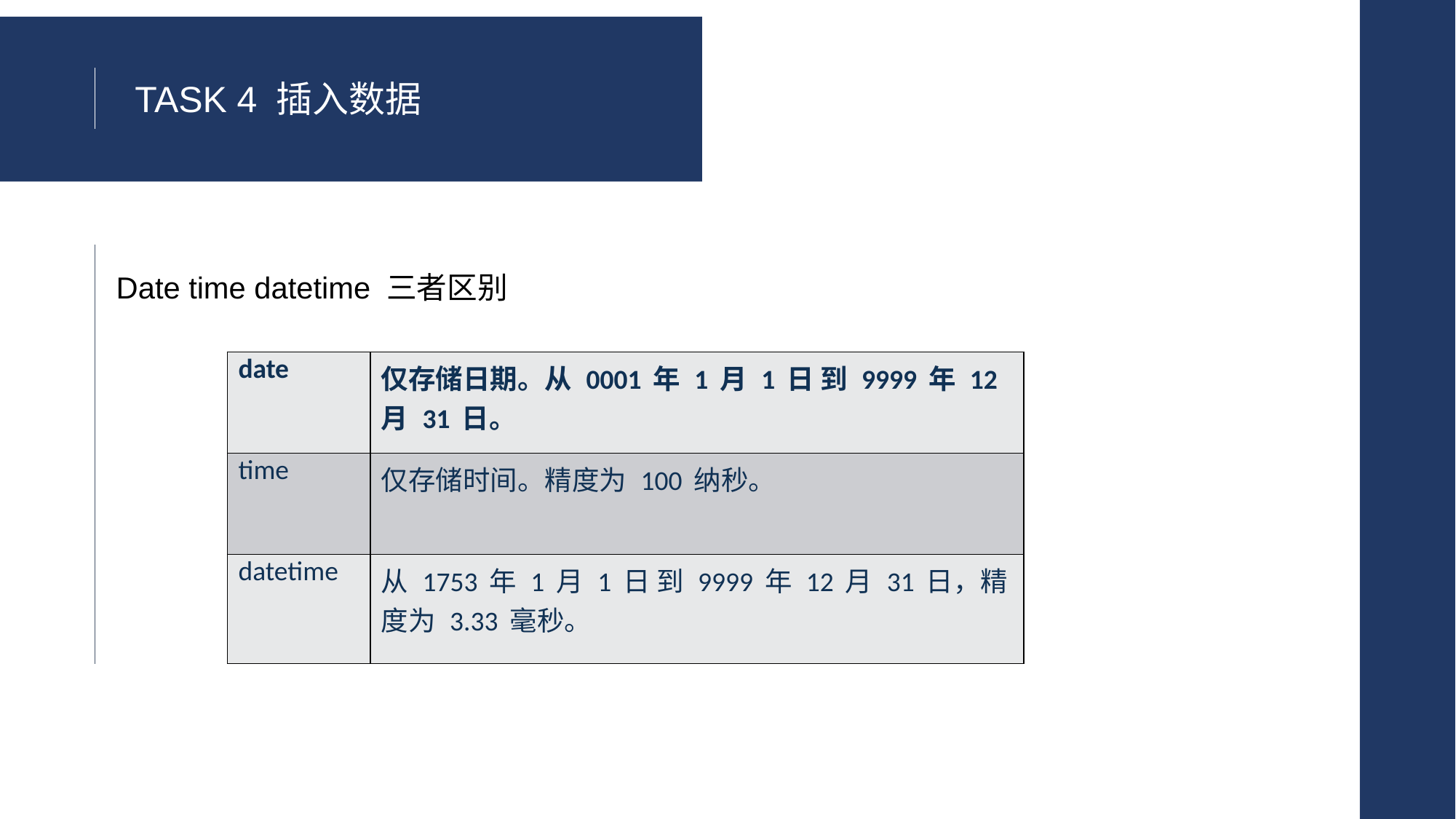

TASK 4 插入数据
Date time datetime 三者区别

| date | 仅存储日期。从 0001 年 1 月 1 日 到 9999 年 12 月 31 日。 |
| --- | --- |
| time | 仅存储时间。精度为 100 纳秒。 |
| datetime | 从 1753 年 1 月 1 日 到 9999 年 12 月 31 日，精度为 3.33 毫秒。 |